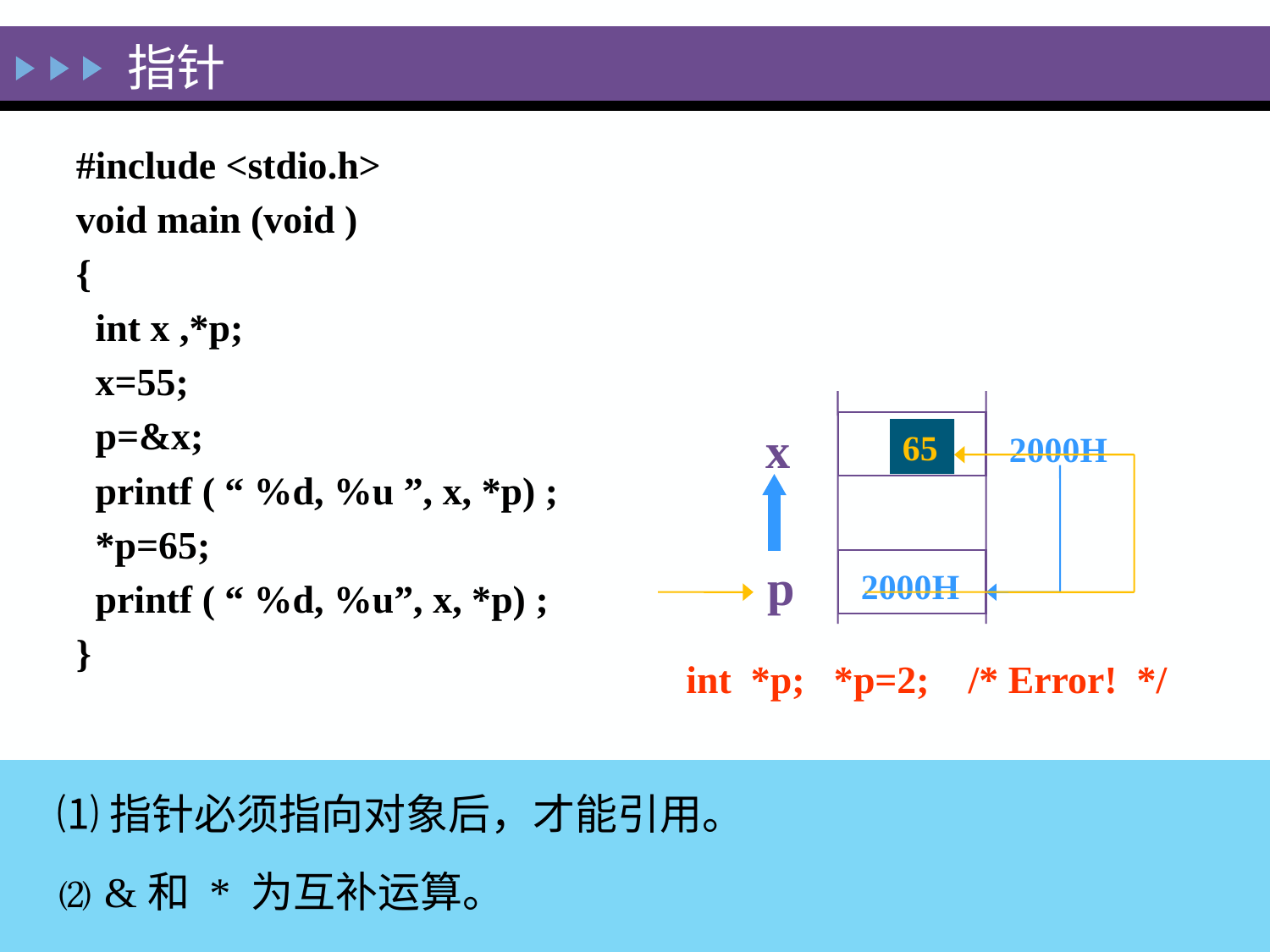

指针
#include <stdio.h>
void main (void )
{
  int x ,*p;
  x=55;
  p=&x;
  printf ( “ %d, %u ”, x, *p) ;
  *p=65;
  printf ( “ %d, %u”, x, *p) ;
}

55
x

65
2000H

p

2000H

int  *p;   *p=2;    /* Error!  */

⑴指针必须指向对象后，才能引用。
⑵ &和 * 为互补运算。